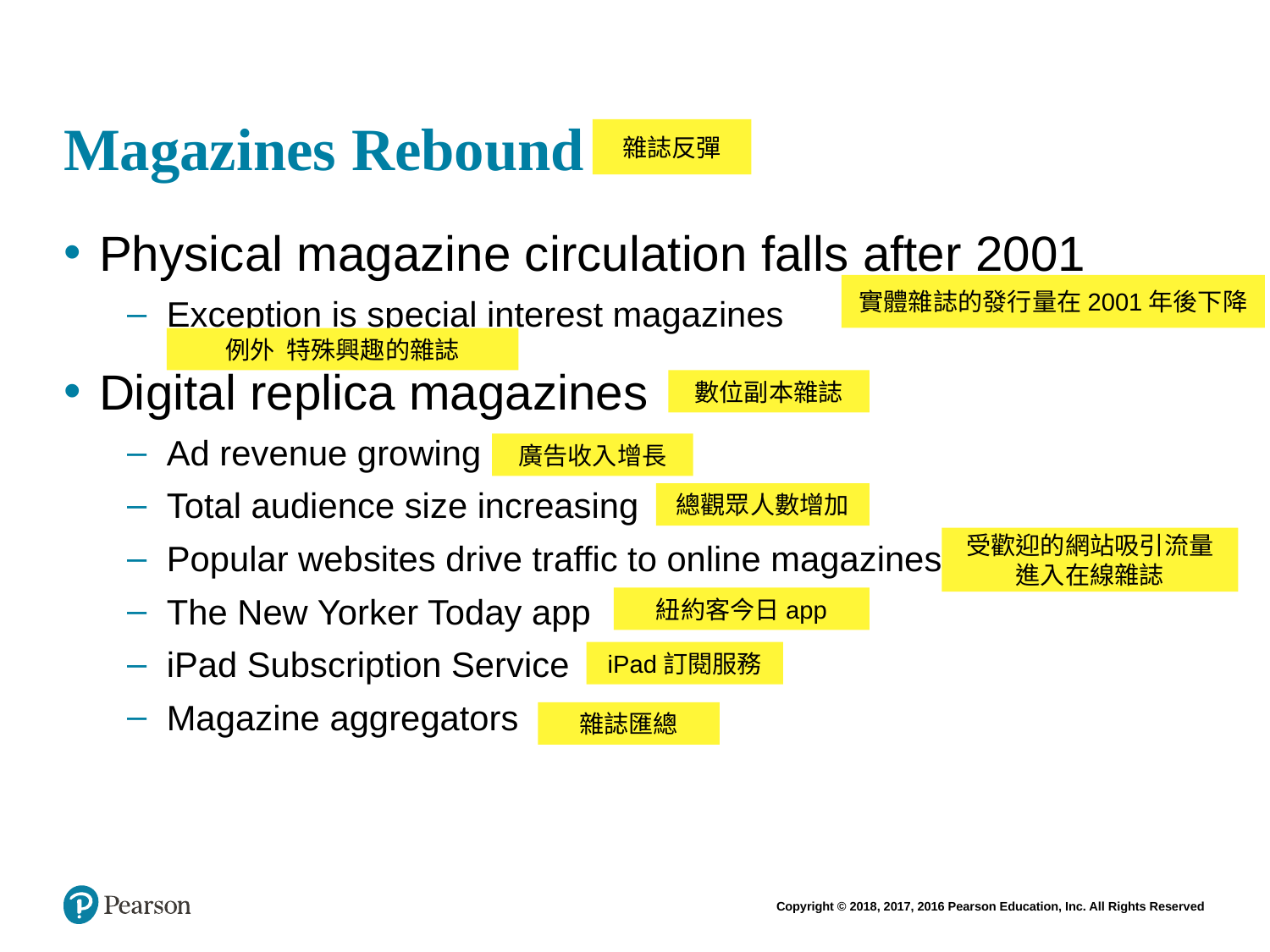

# Magazines Rebound
雜誌反彈
Physical magazine circulation falls after 2001
Exception is special interest magazines
Digital replica magazines
Ad revenue growing
Total audience size increasing
Popular websites drive traffic to online magazines
The New Yorker Today app
iPad Subscription Service
Magazine aggregators
實體雜誌的發行量在2001年後下降
例外  特殊興趣的雜誌
數位副本雜誌
廣告收入增長
總觀眾人數增加
受歡迎的網站吸引流量進入在線雜誌
紐約客今日app
iPad訂閱服務
雜誌匯總